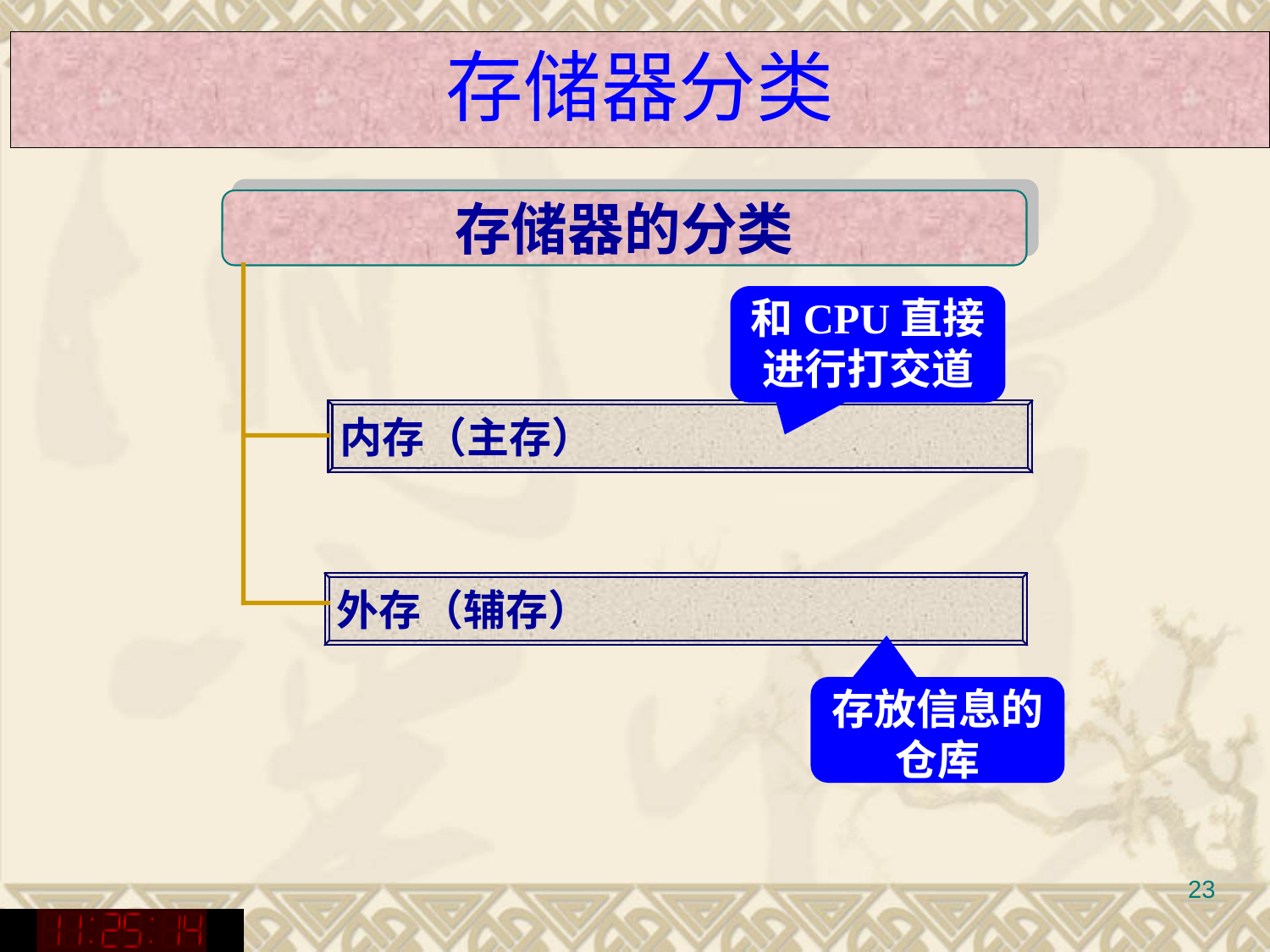

# 存储器分类
存储器的分类

内存（主存）

外存（辅存）

和CPU直接进行打交道
存放信息的仓库
23